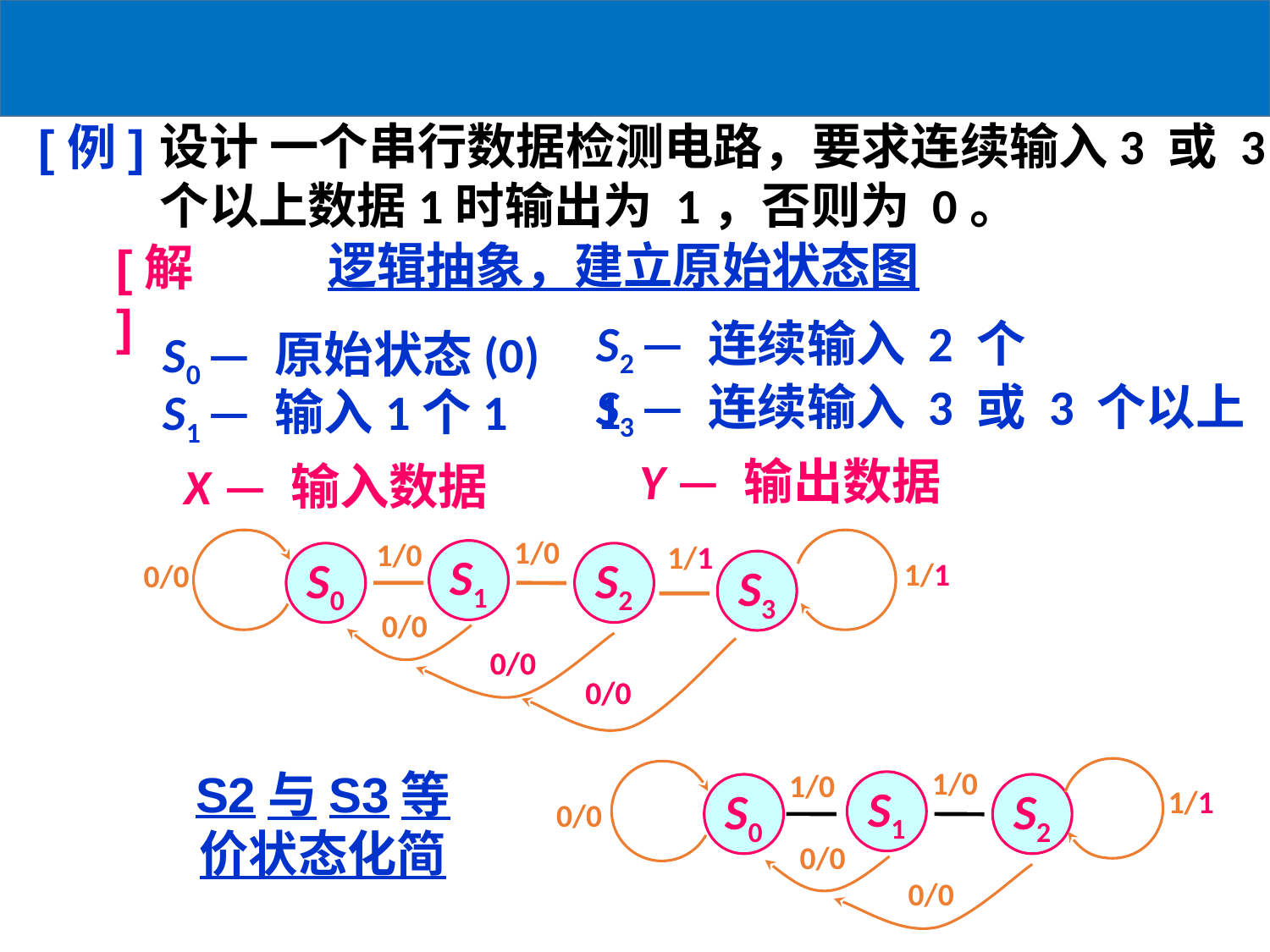

设计 一个串行数据检测电路，要求连续输入3 或 3 个以上数据1时输出为 1，否则为 0。
[例]
逻辑抽象，建立原始状态图
[解]
S2 — 连续输入 2 个 1
S0 — 原始状态(0)
S3 — 连续输入 3 或 3 个以上 1
S1 — 输入1个1
Y — 输出数据
X — 输入数据
1/0
1/0

1/1
S1
S0
S2
1/1
0/0
S3

0/0

0/0
0/0

0/0
0/0
S2与S3等价状态化简
1/0

1/0

S1
S0
S2
1/1
0/0

0/0

0/0